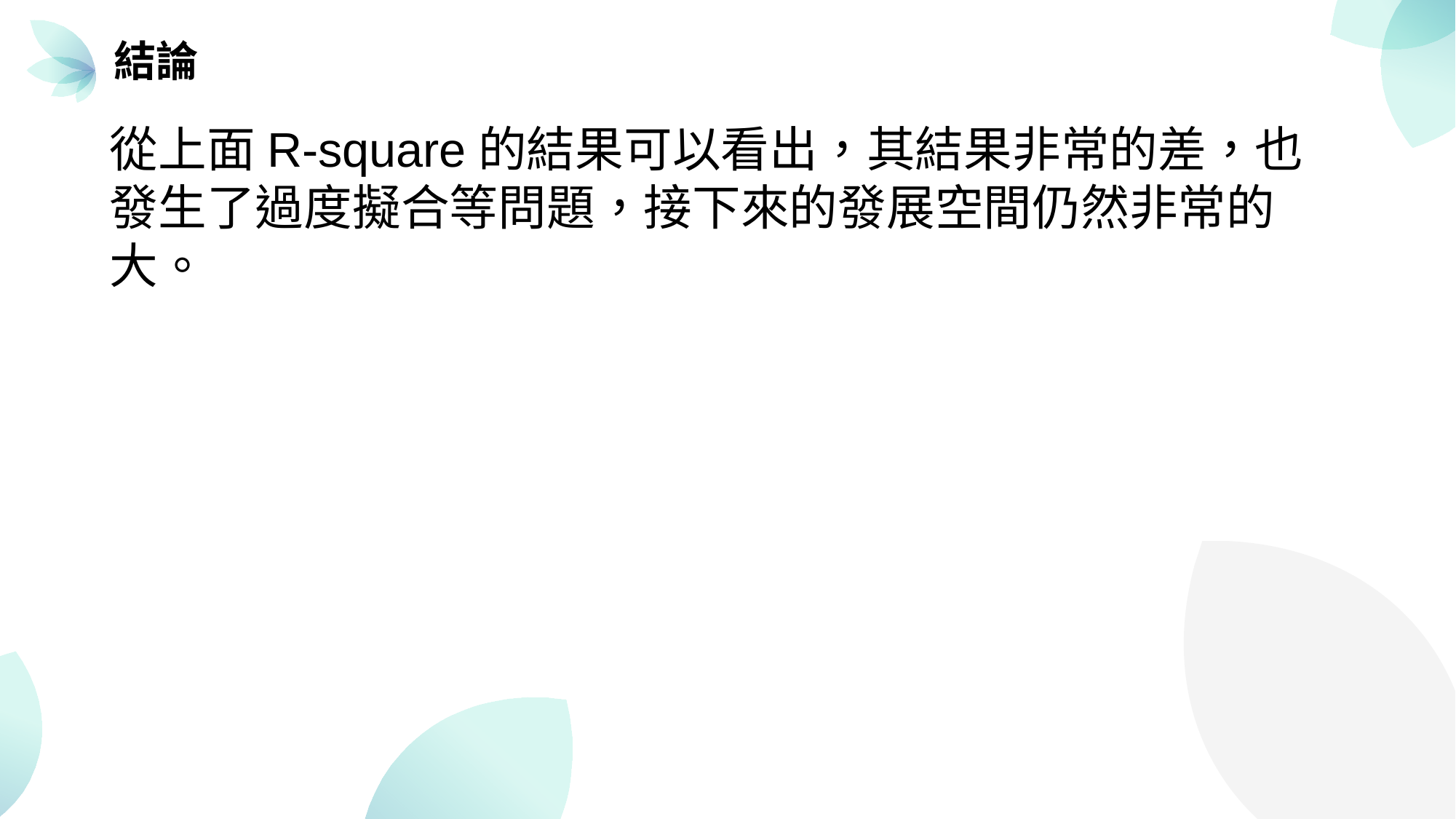

結論
從上面R-square的結果可以看出，其結果非常的差，也發生了過度擬合等問題，接下來的發展空間仍然非常的大。